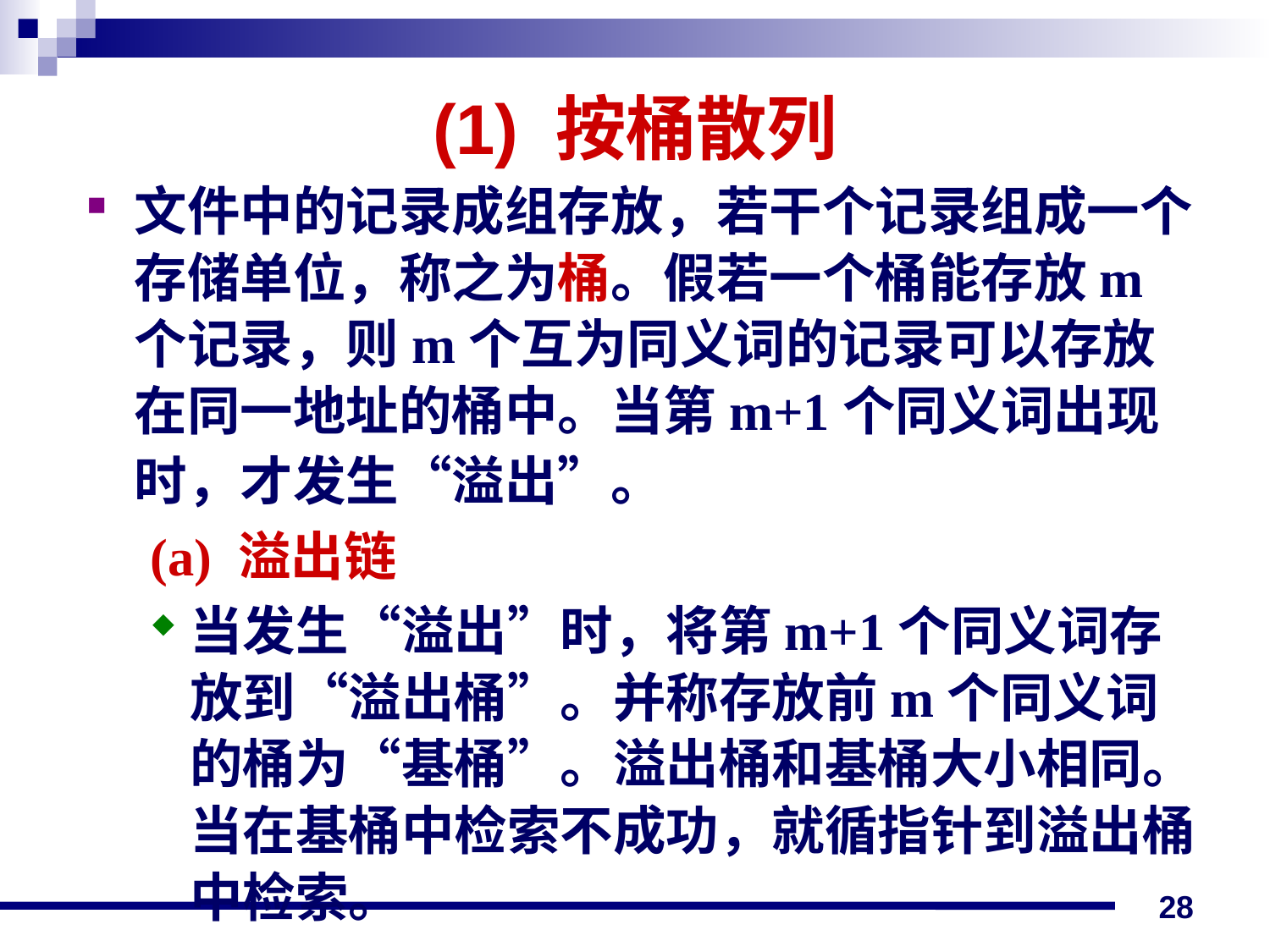

# (1) 按桶散列
文件中的记录成组存放，若干个记录组成一个存储单位，称之为桶。假若一个桶能存放m个记录，则m个互为同义词的记录可以存放在同一地址的桶中。当第m+1个同义词出现时，才发生“溢出”。
(a) 溢出链
当发生“溢出”时，将第m+1个同义词存放到“溢出桶”。并称存放前m个同义词的桶为“基桶”。溢出桶和基桶大小相同。当在基桶中检索不成功，就循指针到溢出桶中检索。
28